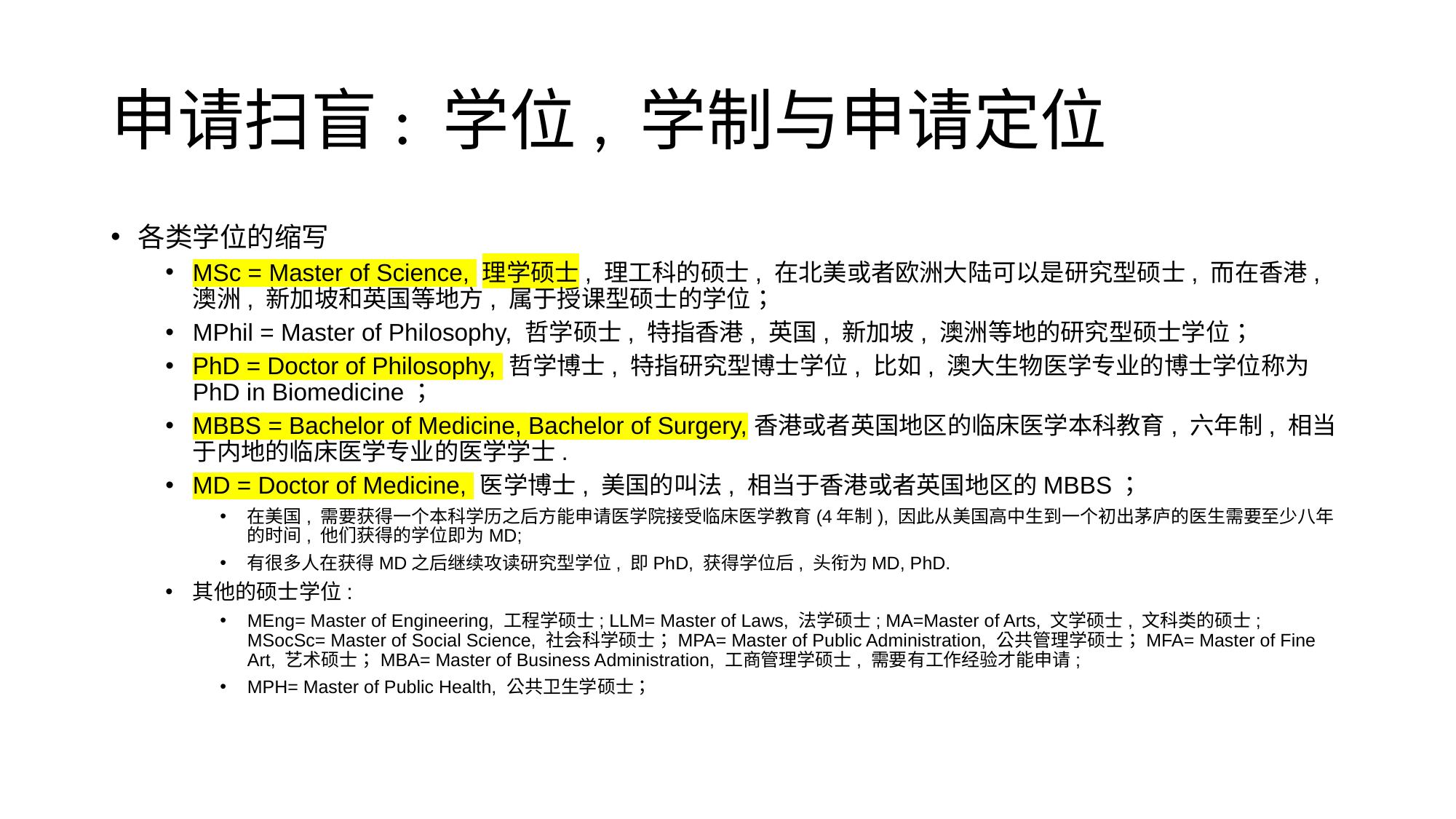

# 申请扫盲: 学位, 学制与申请定位
各类学位的缩写
MSc = Master of Science, 理学硕士, 理工科的硕士, 在北美或者欧洲大陆可以是研究型硕士, 而在香港, 澳洲, 新加坡和英国等地方, 属于授课型硕士的学位；
MPhil = Master of Philosophy, 哲学硕士, 特指香港, 英国, 新加坡, 澳洲等地的研究型硕士学位；
PhD = Doctor of Philosophy, 哲学博士, 特指研究型博士学位, 比如, 澳大生物医学专业的博士学位称为 PhD in Biomedicine；
MBBS = Bachelor of Medicine, Bachelor of Surgery,香港或者英国地区的临床医学本科教育, 六年制, 相当于内地的临床医学专业的医学学士.
MD = Doctor of Medicine, 医学博士, 美国的叫法, 相当于香港或者英国地区的MBBS；
在美国, 需要获得一个本科学历之后方能申请医学院接受临床医学教育(4年制), 因此从美国高中生到一个初出茅庐的医生需要至少八年的时间, 他们获得的学位即为MD;
有很多人在获得MD之后继续攻读研究型学位, 即PhD, 获得学位后, 头衔为MD, PhD.
其他的硕士学位:
MEng= Master of Engineering, 工程学硕士; LLM= Master of Laws, 法学硕士; MA=Master of Arts, 文学硕士, 文科类的硕士; MSocSc= Master of Social Science, 社会科学硕士；MPA= Master of Public Administration, 公共管理学硕士；MFA= Master of Fine Art, 艺术硕士；MBA= Master of Business Administration, 工商管理学硕士, 需要有工作经验才能申请;
MPH= Master of Public Health, 公共卫生学硕士；